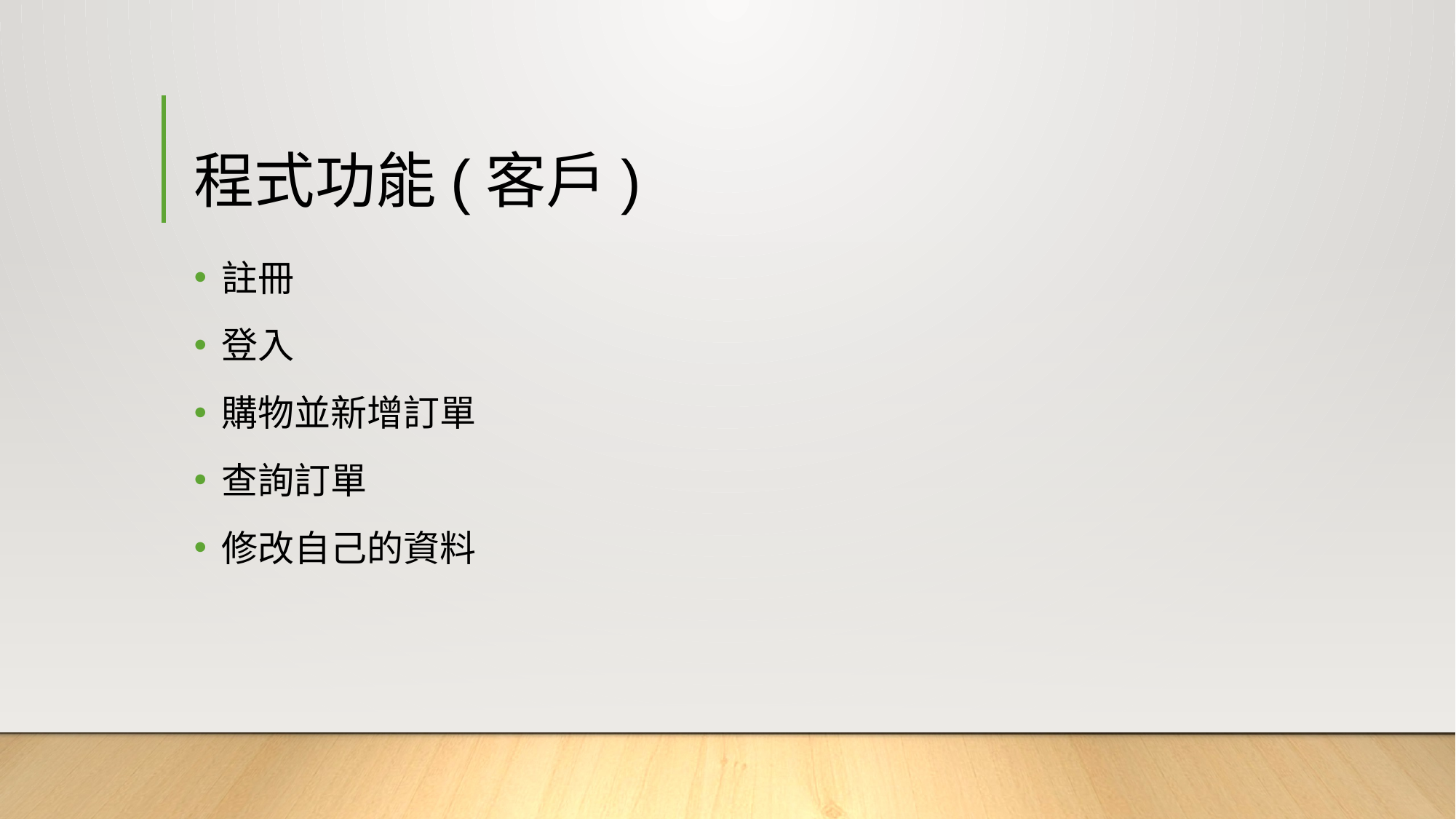

# 程式功能(客戶)
註冊
登入
購物並新增訂單
查詢訂單
修改自己的資料